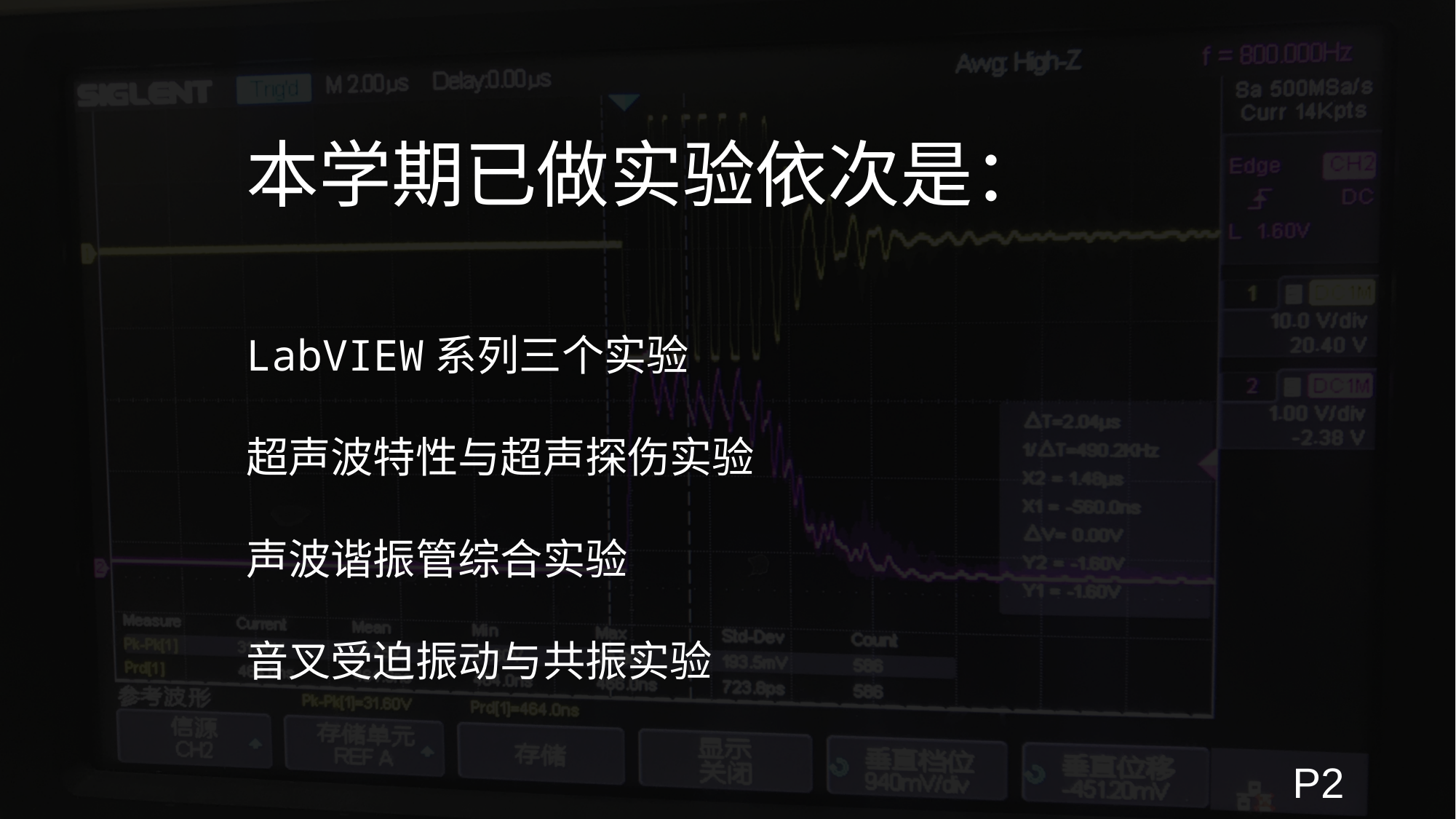

本学期已做实验依次是：

LabVIEW系列三个实验

超声波特性与超声探伤实验

声波谐振管综合实验

音叉受迫振动与共振实验
P2